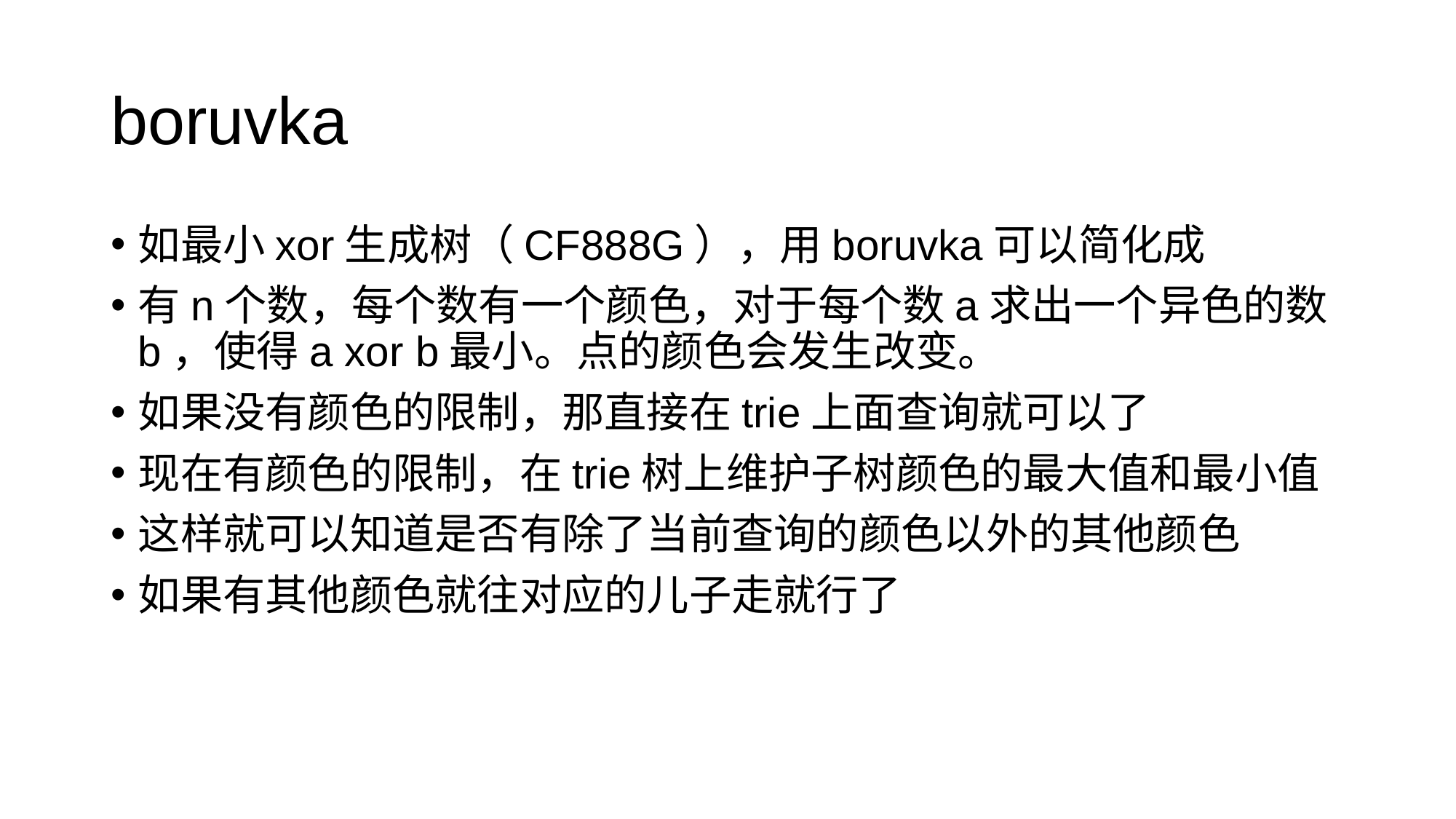

# boruvka
如最小xor生成树（CF888G），用boruvka可以简化成
有n个数，每个数有一个颜色，对于每个数a求出一个异色的数b，使得a xor b最小。点的颜色会发生改变。
如果没有颜色的限制，那直接在trie上面查询就可以了
现在有颜色的限制，在trie树上维护子树颜色的最大值和最小值
这样就可以知道是否有除了当前查询的颜色以外的其他颜色
如果有其他颜色就往对应的儿子走就行了